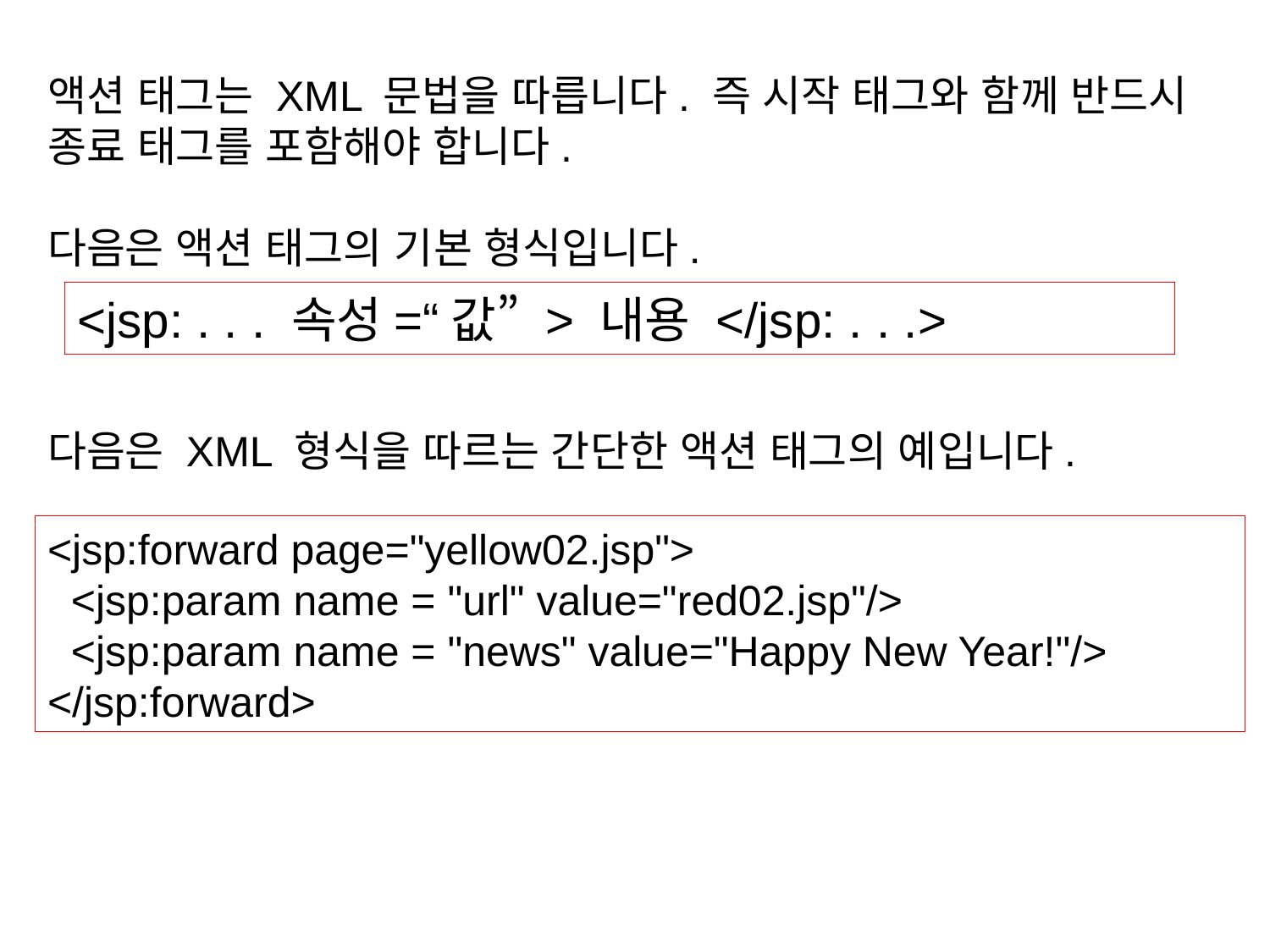

액션 태그는 XML 문법을 따릅니다. 즉 시작 태그와 함께 반드시 종료 태그를 포함해야 합니다.

다음은 액션 태그의 기본 형식입니다.

다음은 XML 형식을 따르는 간단한 액션 태그의 예입니다.

<jsp: . . . 속성=“값” > 내용 </jsp: . . .>

<jsp:forward page="yellow02.jsp">
  <jsp:param name = "url" value="red02.jsp"/>
  <jsp:param name = "news" value="Happy New Year!"/>
</jsp:forward>